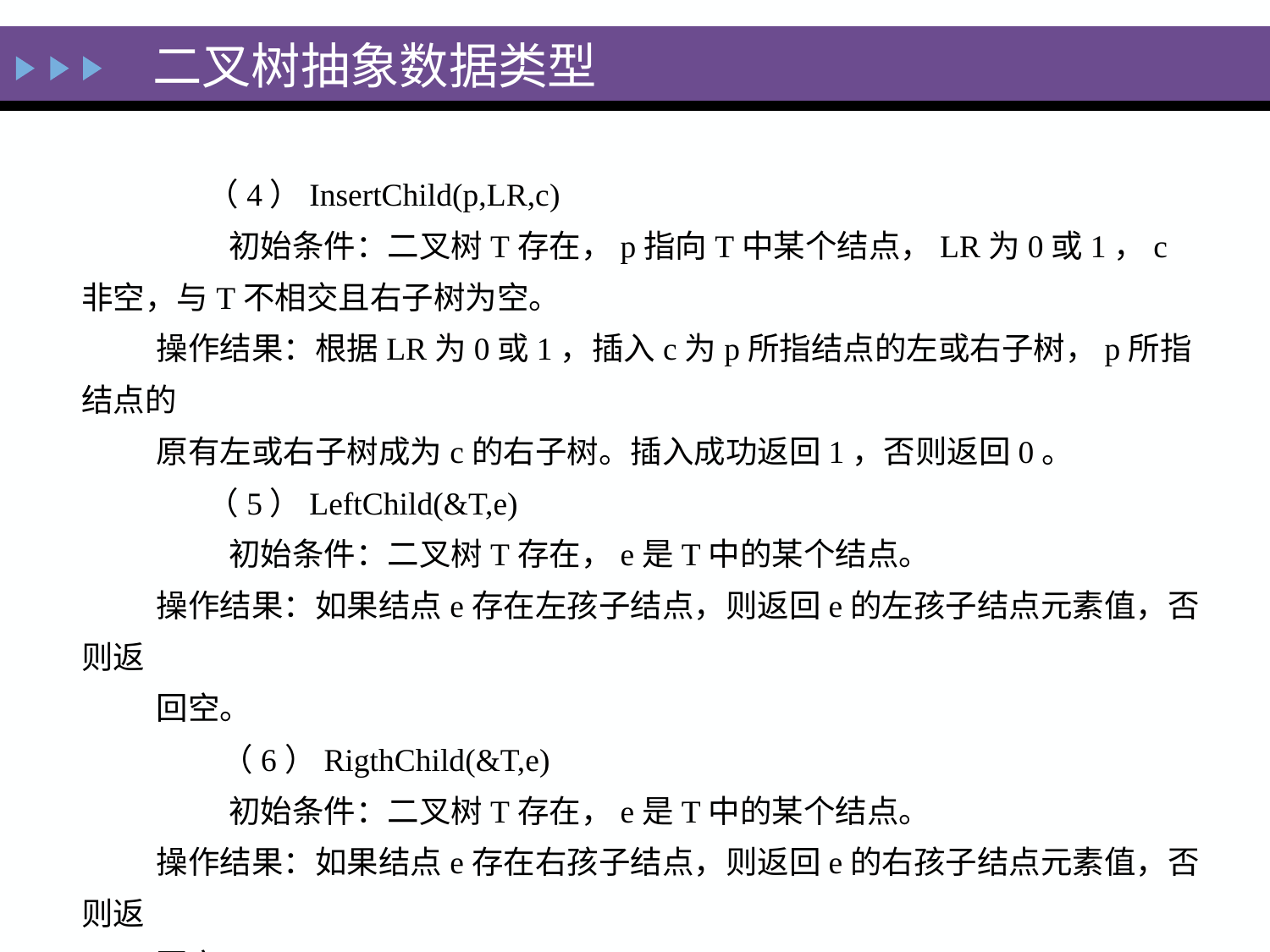

# 二叉树抽象数据类型
      （4）InsertChild(p,LR,c)
         初始条件：二叉树T存在，p指向T中某个结点，LR为0或1，c非空，与T不相交且右子树为空。
操作结果：根据LR为0或1，插入c为p所指结点的左或右子树，p所指结点的
原有左或右子树成为c的右子树。插入成功返回1，否则返回0。
      （5）LeftChild(&T,e)
         初始条件：二叉树T存在，e是T中的某个结点。
操作结果：如果结点e存在左孩子结点，则返回e的左孩子结点元素值，否则返
回空。
        （6）RigthChild(&T,e)
         初始条件：二叉树T存在，e是T中的某个结点。
操作结果：如果结点e存在右孩子结点，则返回e的右孩子结点元素值，否则返
回空。